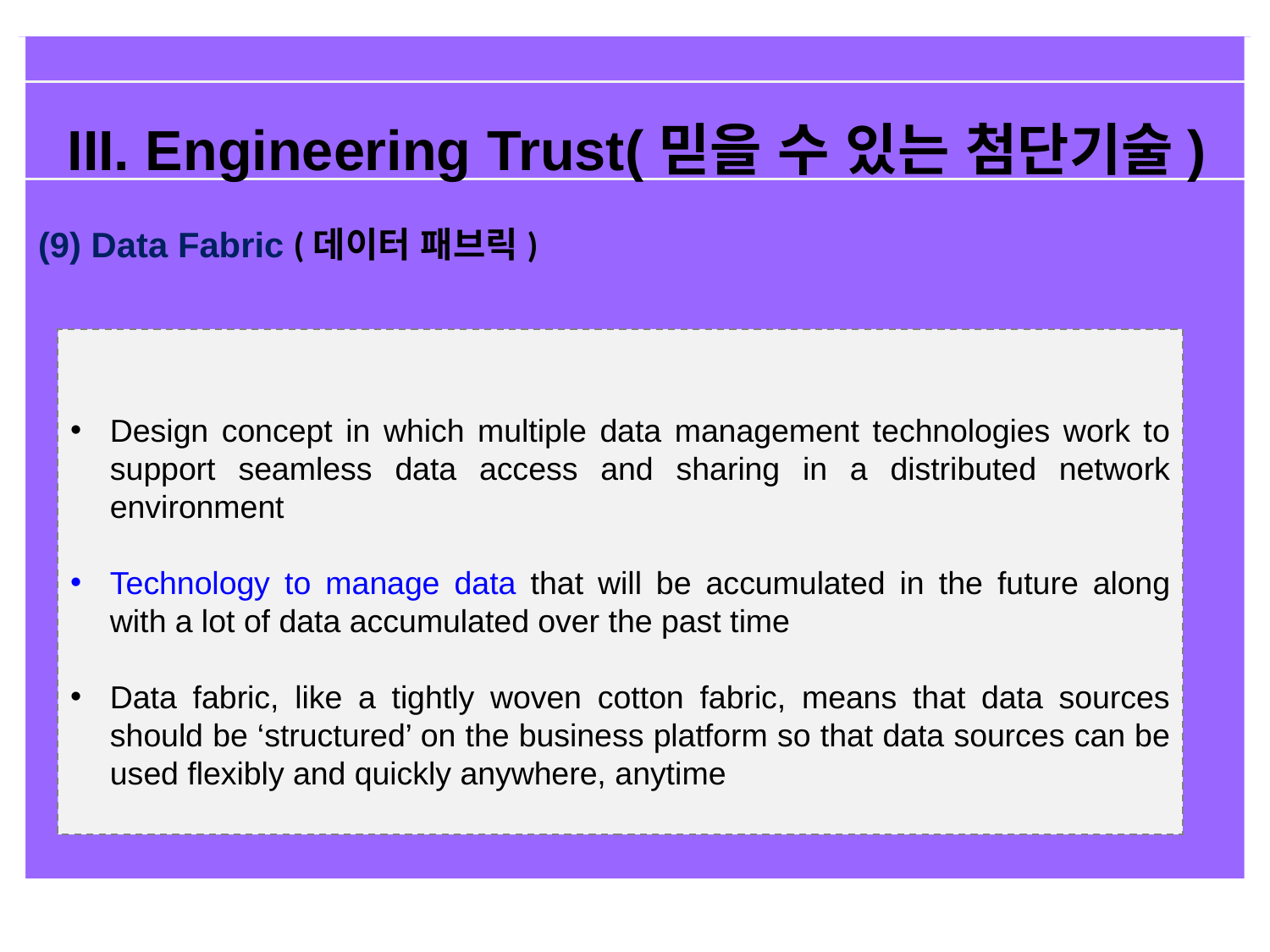

III. Engineering Trust(믿을 수 있는 첨단기술)
(9) Data Fabric (데이터 패브릭)

Design concept in which multiple data management technologies work to support seamless data access and sharing in a distributed network environment

Technology to manage data that will be accumulated in the future along with a lot of data accumulated over the past time

Data fabric, like a tightly woven cotton fabric, means that data sources should be ‘structured’ on the business platform so that data sources can be used flexibly and quickly anywhere, anytime